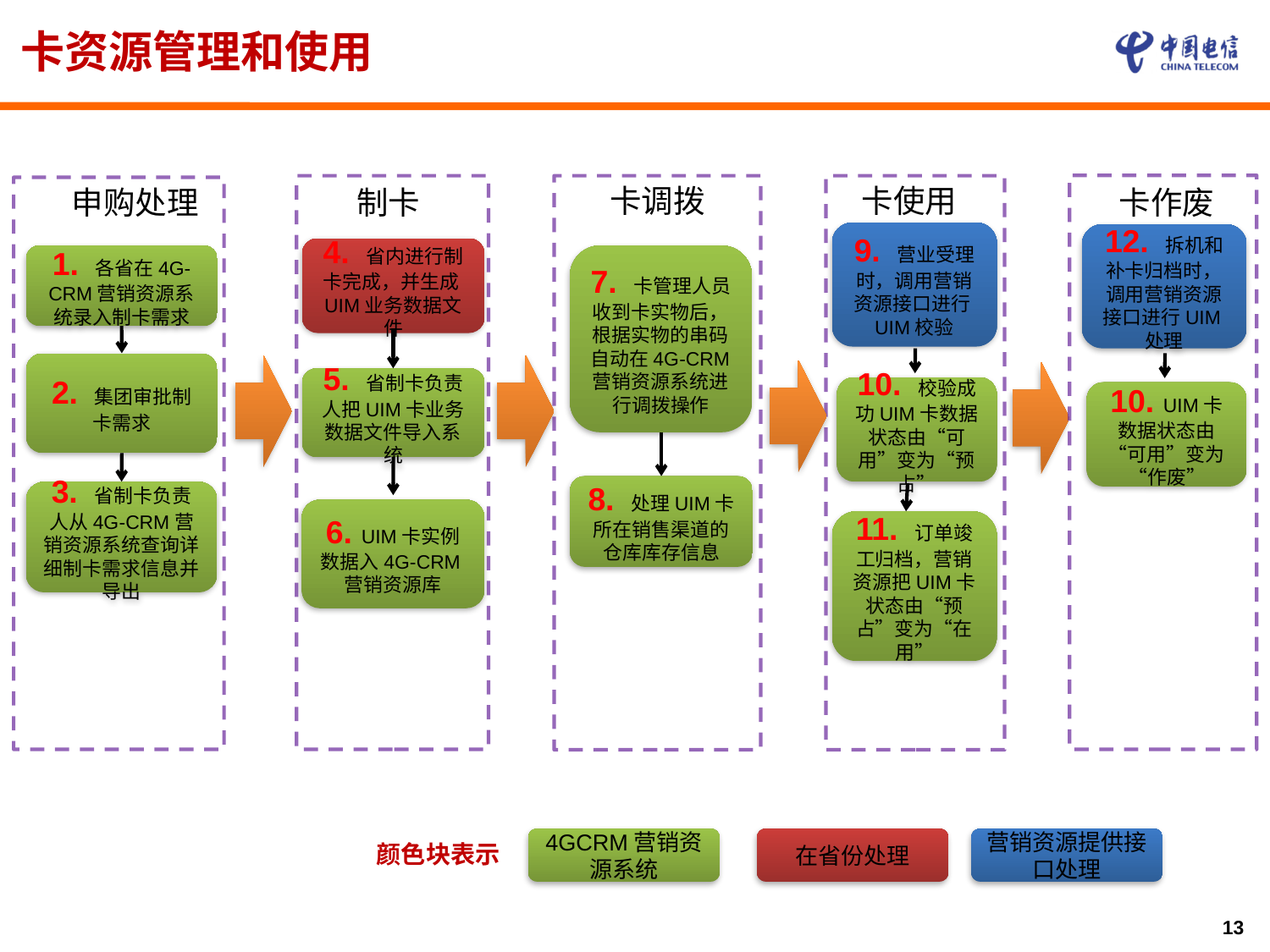

# 卡资源管理和使用

卡调拨

卡使用

申购处理
制卡
卡作废
9. 营业受理时，调用营销资源接口进行UIM校验
12. 拆机和补卡归档时，调用营销资源接口进行UIM处理
4. 省内进行制卡完成，并生成UIM业务数据文件
1. 各省在4G-CRM营销资源系统录入制卡需求
7. 卡管理人员收到卡实物后，根据实物的串码自动在4G-CRM营销资源系统进行调拨操作
2. 集团审批制卡需求

5. 省制卡负责人把UIM卡业务数据文件导入系统
10. 校验成功UIM卡数据状态由“可用”变为“预占”
10. UIM卡数据状态由“可用”变为“作废”
8. 处理UIM卡所在销售渠道的仓库库存信息
3. 省制卡负责人从4G-CRM营销资源系统查询详细制卡需求信息并导出
6. UIM卡实例数据入4G-CRM营销资源库
11. 订单竣工归档，营销资源把UIM卡状态由“预占”变为“在用”
4GCRM营销资源系统
在省份处理
营销资源提供接口处理
颜色块表示
13